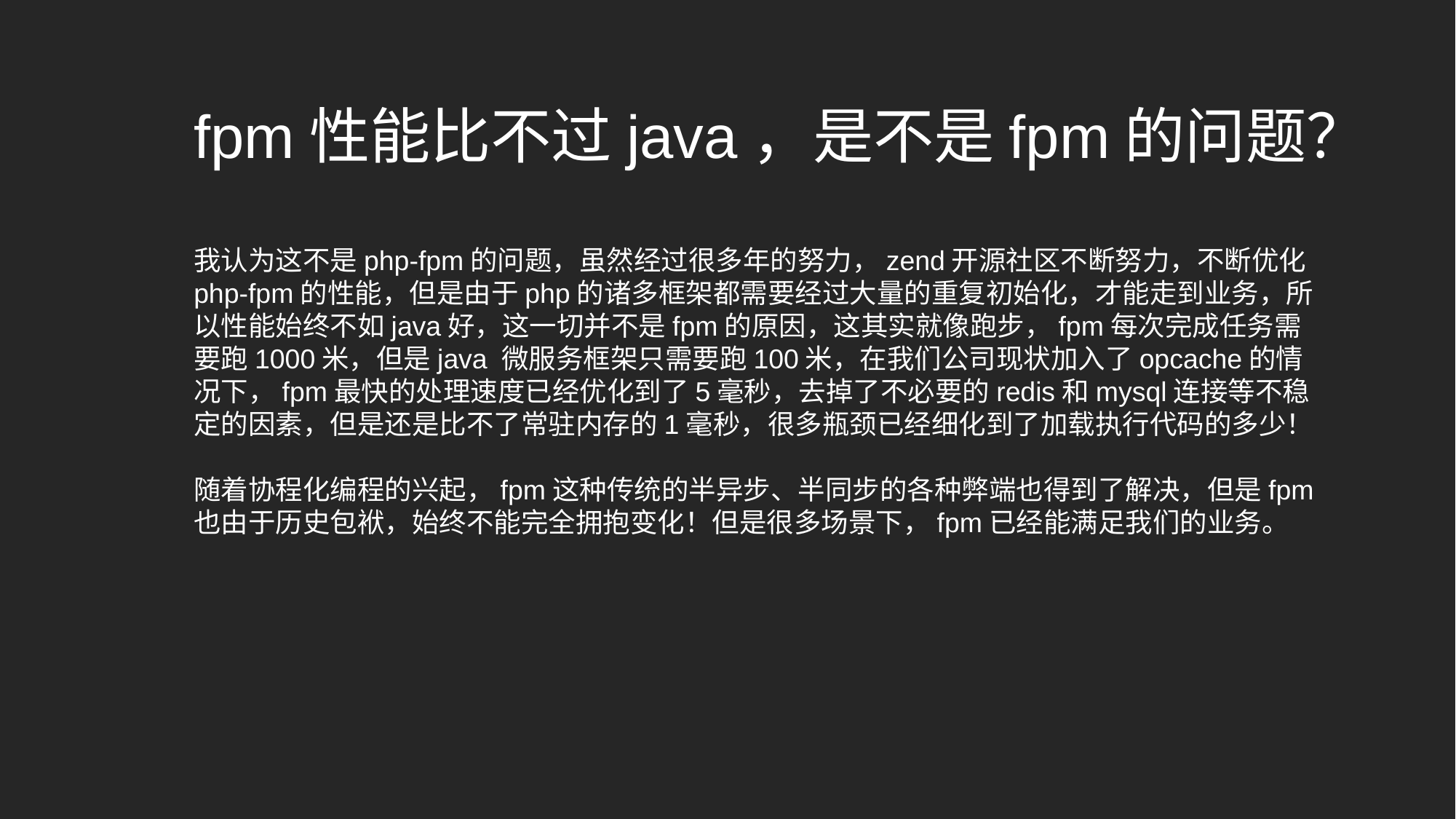

fpm性能比不过java，是不是fpm的问题？

我认为这不是php-fpm的问题，虽然经过很多年的努力，zend开源社区不断努力，不断优化php-fpm的性能，但是由于php的诸多框架都需要经过大量的重复初始化，才能走到业务，所以性能始终不如java好，这一切并不是fpm的原因，这其实就像跑步，fpm每次完成任务需要跑1000米，但是java 微服务框架只需要跑100米，在我们公司现状加入了opcache的情况下，fpm最快的处理速度已经优化到了5毫秒，去掉了不必要的redis和mysql连接等不稳定的因素，但是还是比不了常驻内存的1毫秒，很多瓶颈已经细化到了加载执行代码的多少！

随着协程化编程的兴起，fpm这种传统的半异步、半同步的各种弊端也得到了解决，但是fpm也由于历史包袱，始终不能完全拥抱变化！但是很多场景下，fpm已经能满足我们的业务。